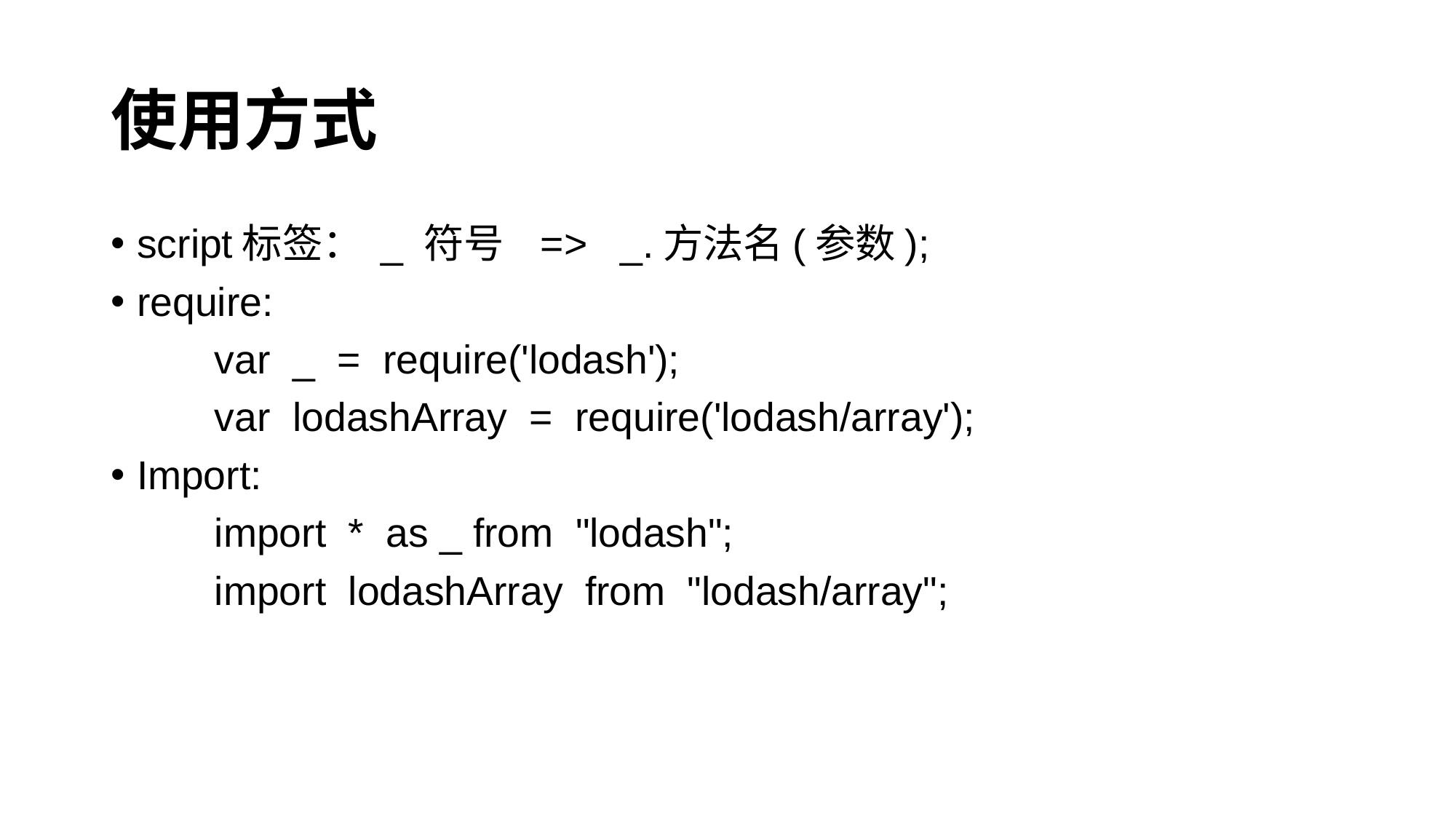

# 使用方式
script标签： _ 符号   =>   _.方法名(参数);
require:
	var  _  =  require('lodash');
	var  lodashArray  =  require('lodash/array');
Import:
	import  *  as _ from  "lodash";
	import  lodashArray  from  "lodash/array";